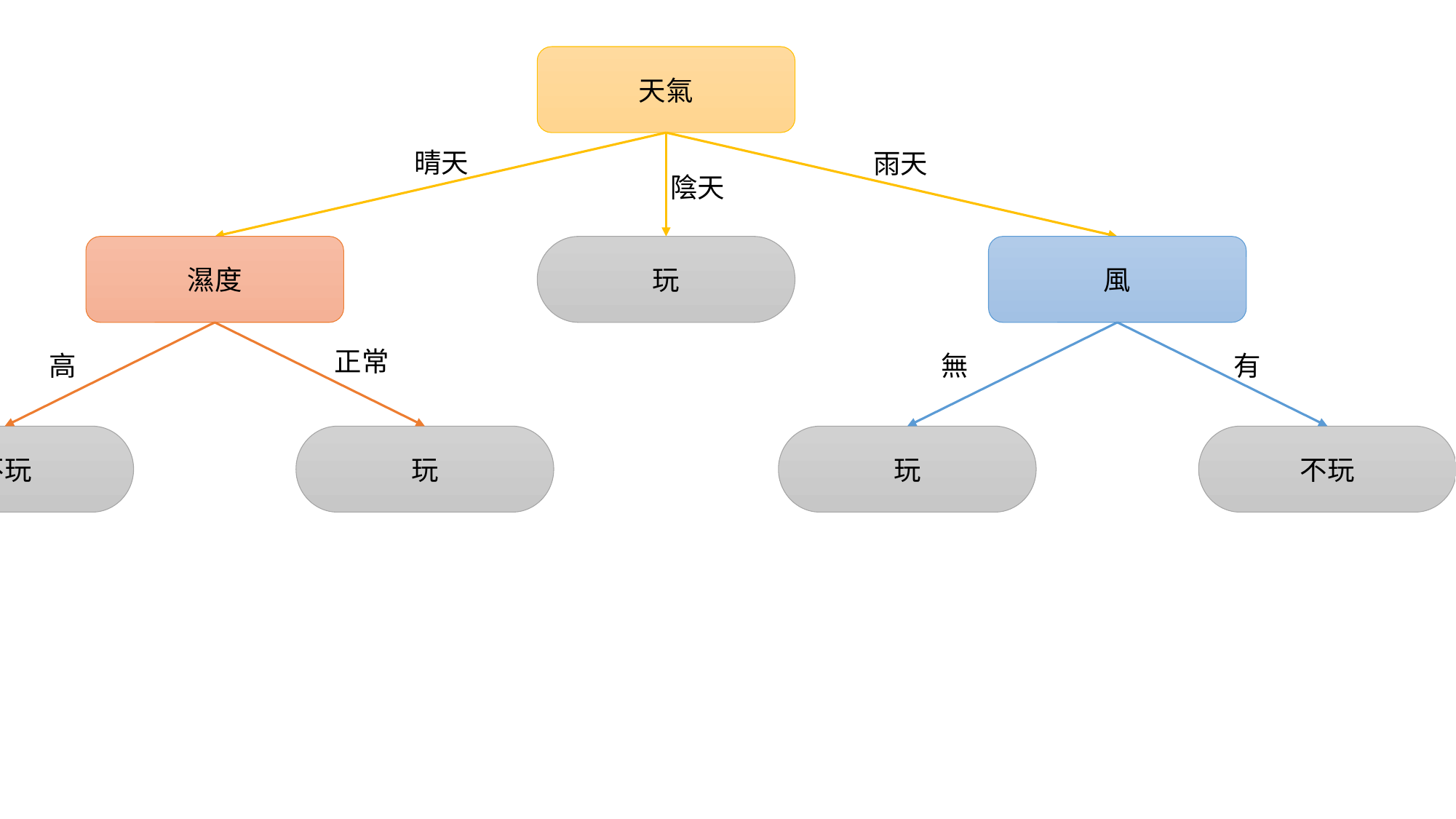

天氣
晴天
雨天
陰天
濕度
玩
風
正常
高
無
有
不玩
玩
玩
不玩